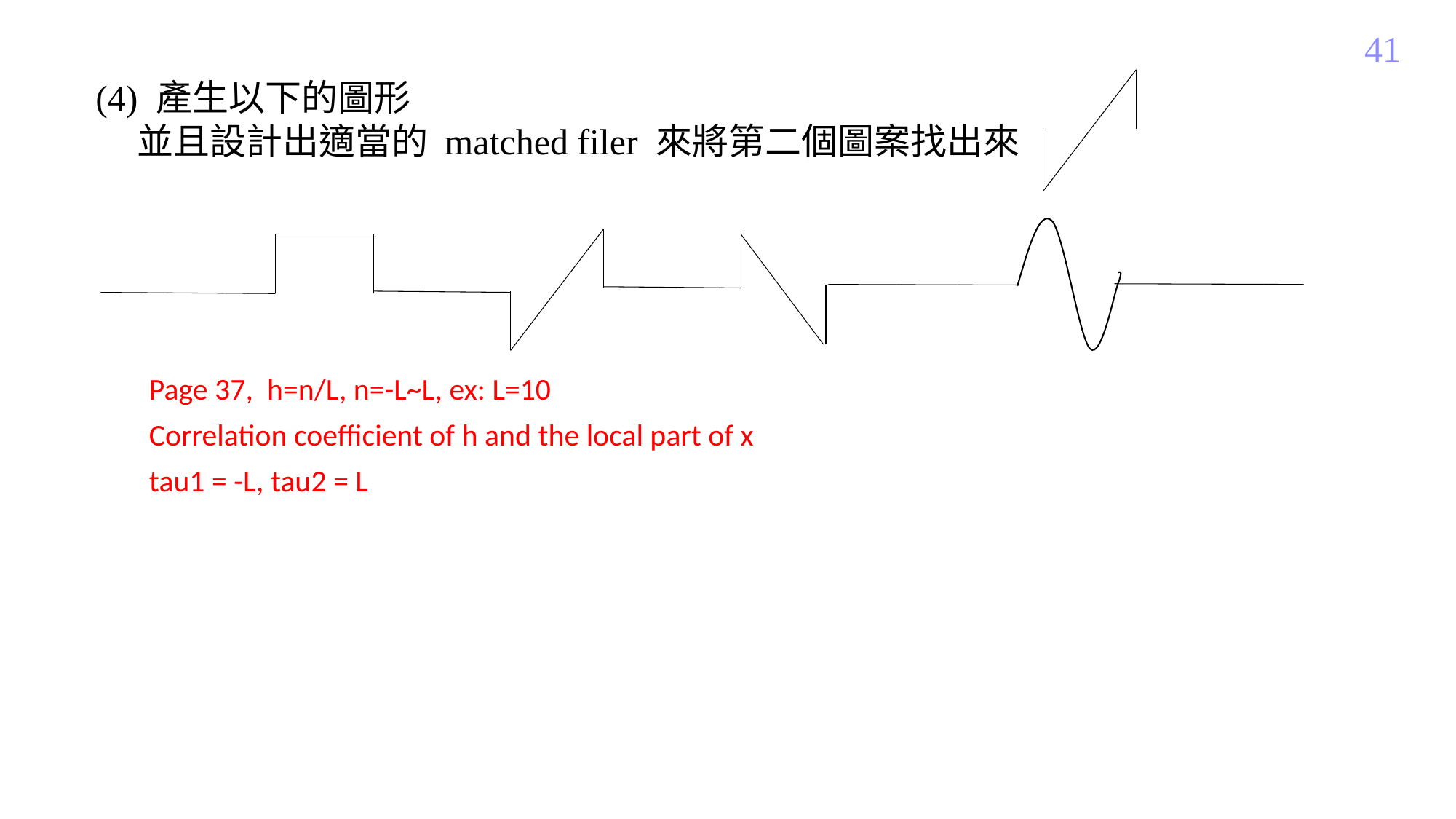

41
(4) 產生以下的圖形
    並且設計出適當的 matched filer 來將第二個圖案找出來

Page 37,  h=n/L, n=-L~L, ex: L=10
Correlation coefficient of h and the local part of x
tau1 = -L, tau2 = L